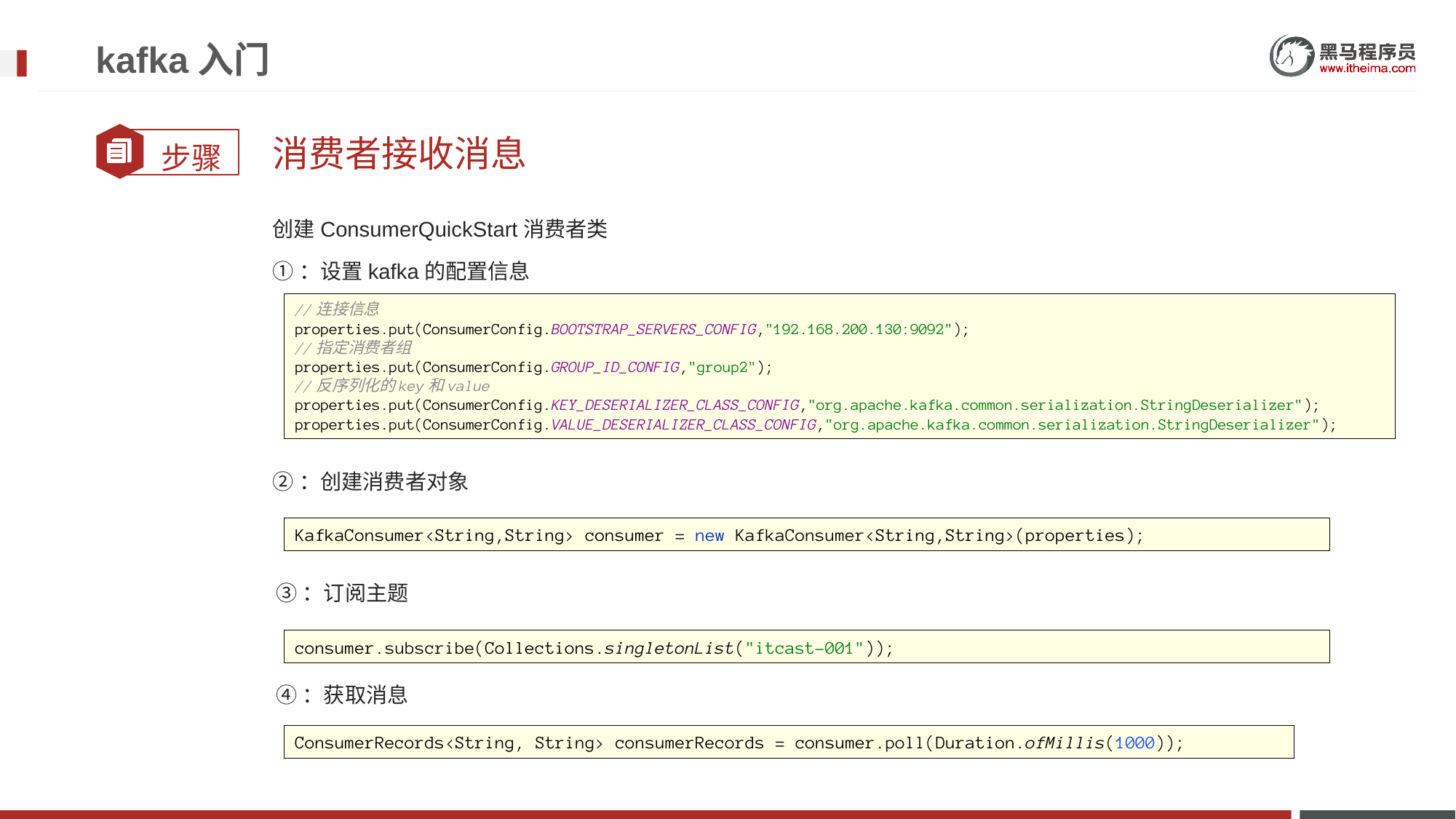

# kafka入门
消费者接收消息
创建ConsumerQuickStart消费者类
①：设置kafka的配置信息

//连接信息
properties.put(ConsumerConfig.BOOTSTRAP_SERVERS_CONFIG,"192.168.200.130:9092");
//指定消费者组
properties.put(ConsumerConfig.GROUP_ID_CONFIG,"group2");
//反序列化的key和value
properties.put(ConsumerConfig.KEY_DESERIALIZER_CLASS_CONFIG,"org.apache.kafka.common.serialization.StringDeserializer");
properties.put(ConsumerConfig.VALUE_DESERIALIZER_CLASS_CONFIG,"org.apache.kafka.common.serialization.StringDeserializer");
②：创建消费者对象
KafkaConsumer<String,String> consumer = new KafkaConsumer<String,String>(properties);
③：订阅主题

consumer.subscribe(Collections.singletonList("itcast-001"));
④：获取消息
ConsumerRecords<String, String> consumerRecords = consumer.poll(Duration.ofMillis(1000));